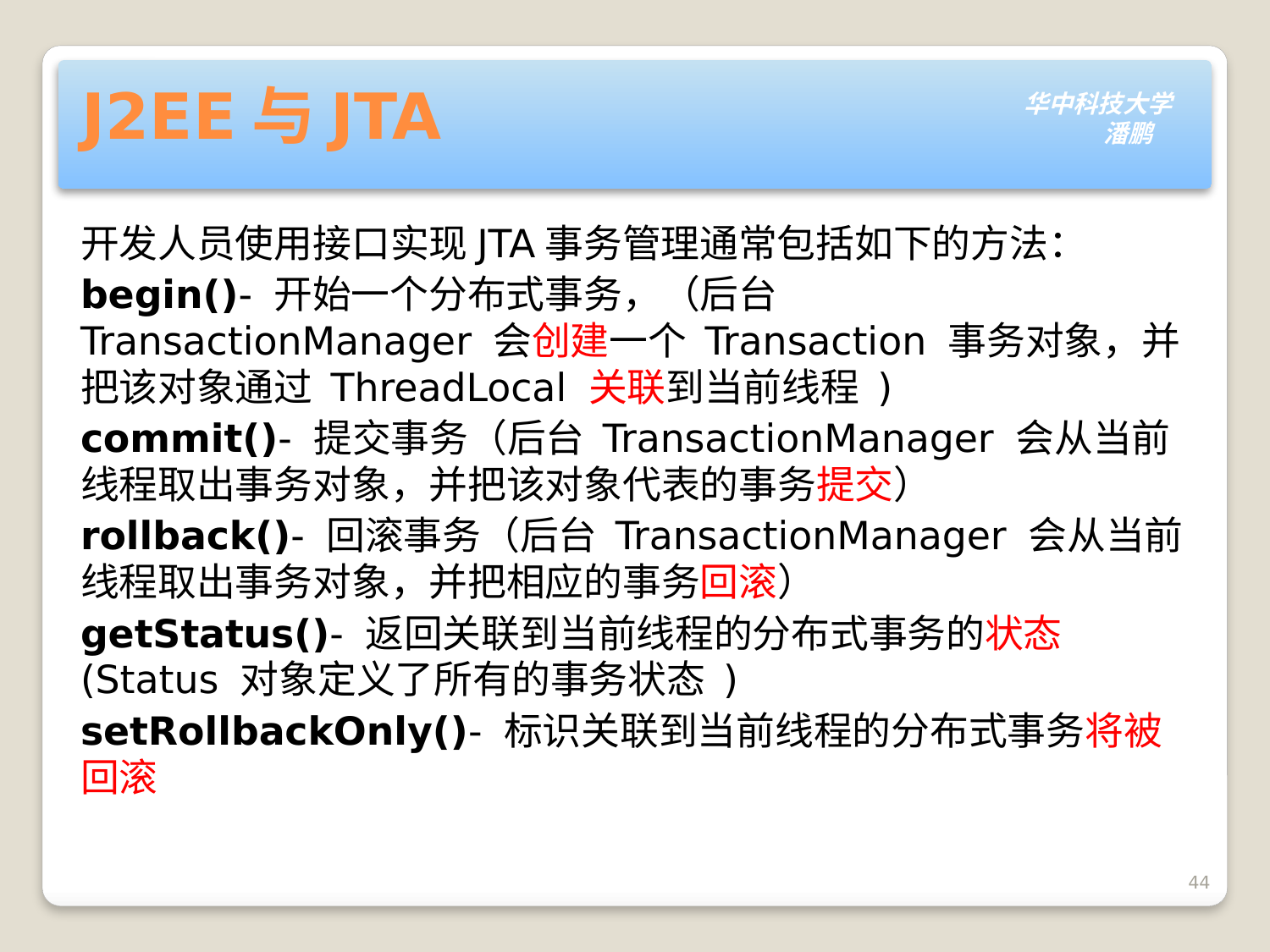

# J2EE与JTA
开发人员使用接口实现JTA事务管理通常包括如下的方法：
begin()- 开始一个分布式事务，（后台 TransactionManager 会创建一个 Transaction 事务对象，并把该对象通过 ThreadLocal 关联到当前线程 )
commit()- 提交事务（后台 TransactionManager 会从当前线程取出事务对象，并把该对象代表的事务提交）
rollback()- 回滚事务（后台 TransactionManager 会从当前线程取出事务对象，并把相应的事务回滚）
getStatus()- 返回关联到当前线程的分布式事务的状态 (Status 对象定义了所有的事务状态 )
setRollbackOnly()- 标识关联到当前线程的分布式事务将被回滚

44